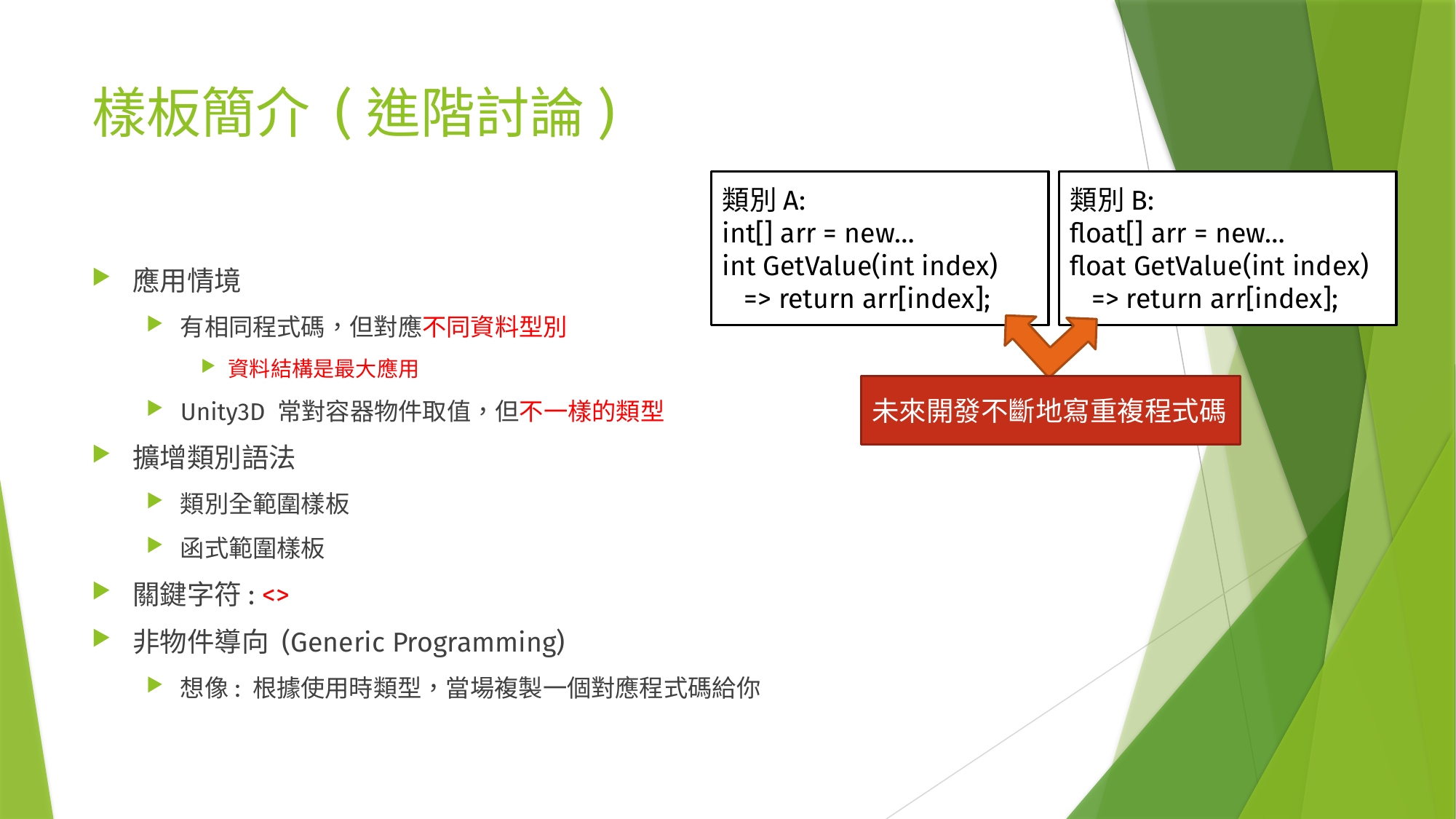

# 樣板簡介 (進階討論)
類別B:
float[] arr = new…
float GetValue(int index)
   => return arr[index];
類別A:
int[] arr = new…
int GetValue(int index)
   => return arr[index];
應用情境
有相同程式碼，但對應不同資料型別
資料結構是最大應用
Unity3D 常對容器物件取值，但不一樣的類型
擴增類別語法
類別全範圍樣板
函式範圍樣板
關鍵字符: <>
非物件導向 (Generic Programming)
想像: 根據使用時類型，當場複製一個對應程式碼給你

未來開發不斷地寫重複程式碼